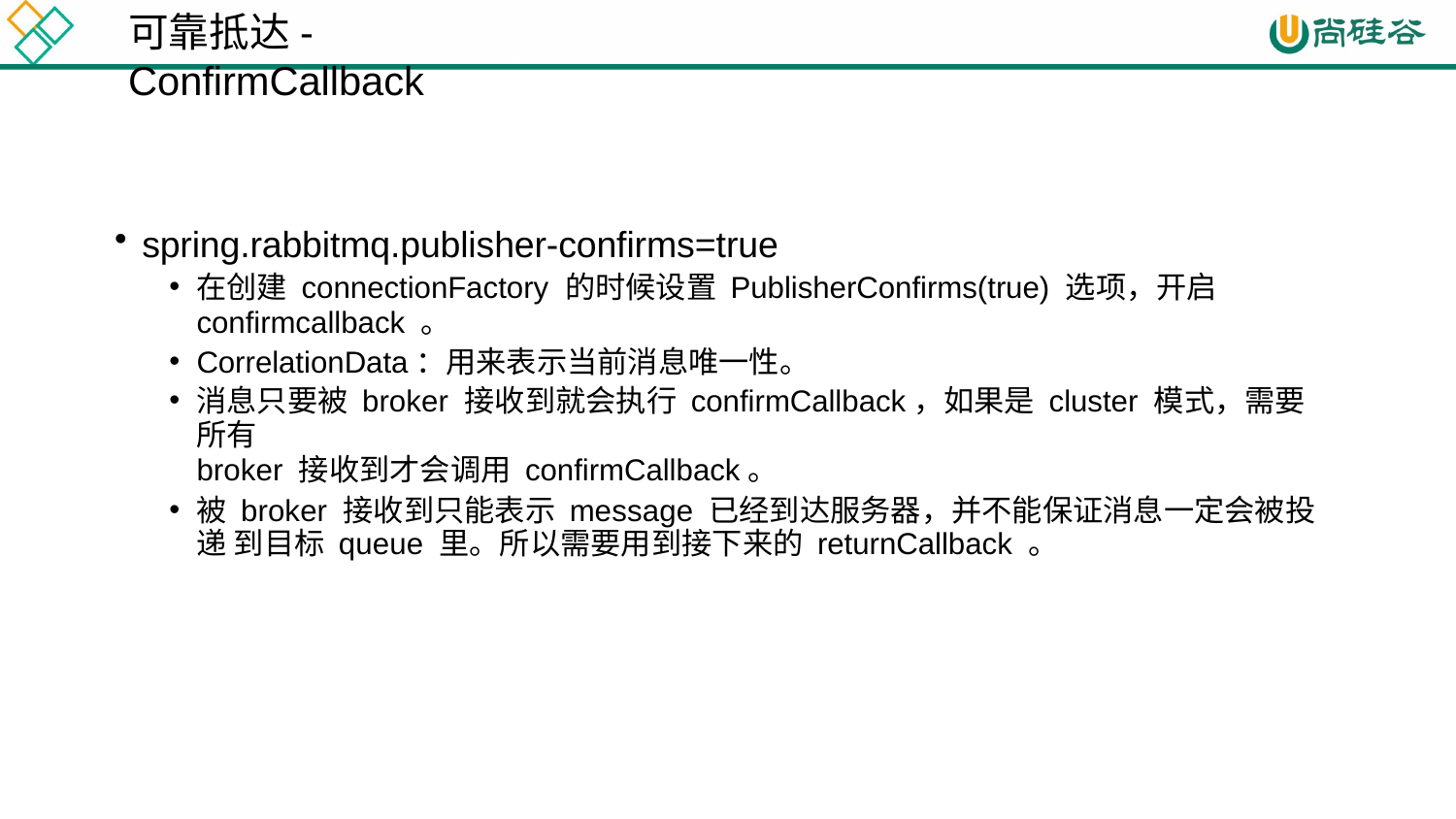

# 可靠抵达-ConfirmCallback
spring.rabbitmq.publisher-confirms=true
在创建 connectionFactory 的时候设置 PublisherConfirms(true) 选项，开启
confirmcallback 。
CorrelationData：用来表示当前消息唯一性。
消息只要被 broker 接收到就会执行 confirmCallback，如果是 cluster 模式，需要所有
broker 接收到才会调用 confirmCallback。
被 broker 接收到只能表示 message 已经到达服务器，并不能保证消息一定会被投递 到目标 queue 里。所以需要用到接下来的 returnCallback 。